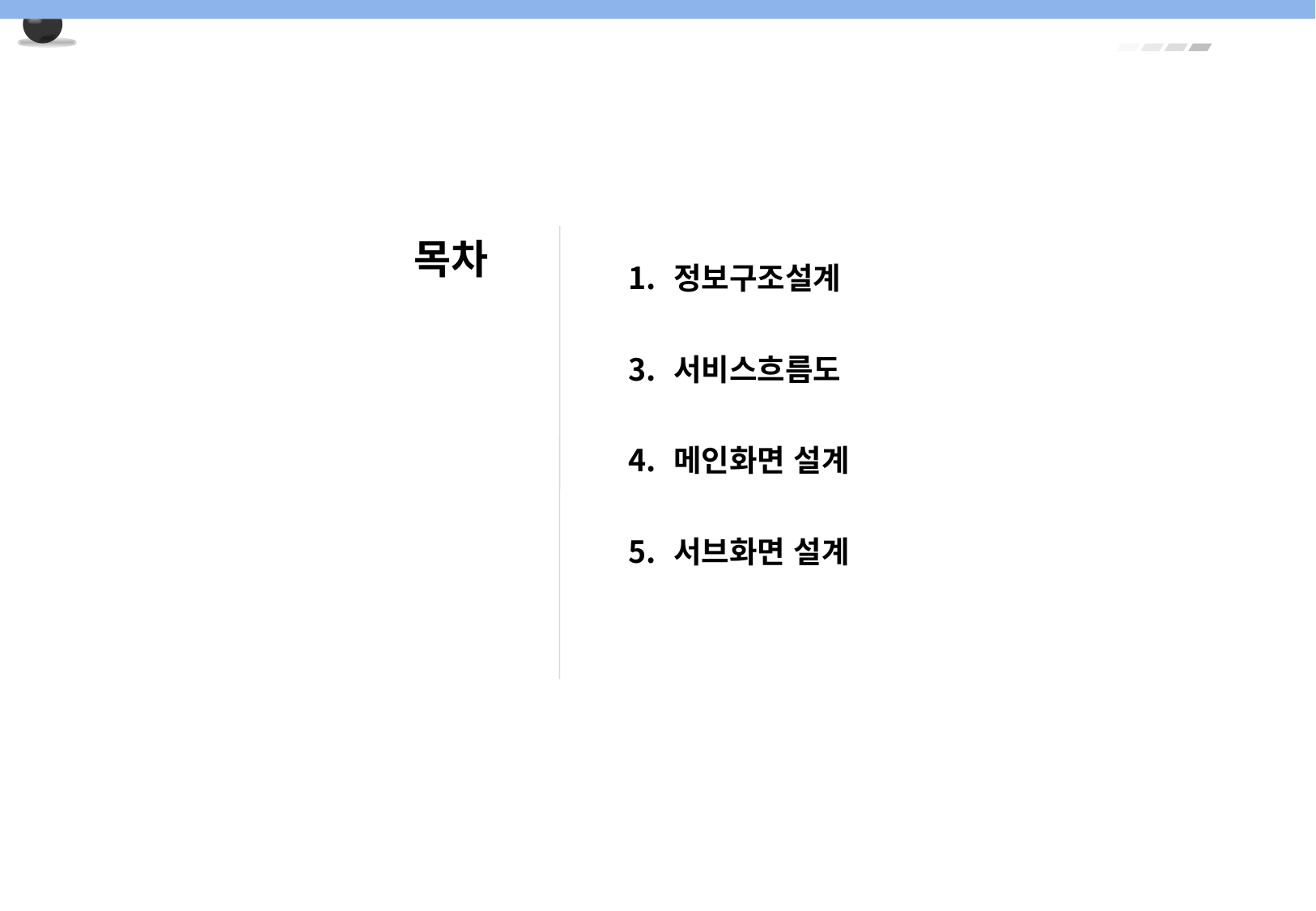

정보구조설계
서비스흐름도
메인화면 설계
서브화면 설계
목차